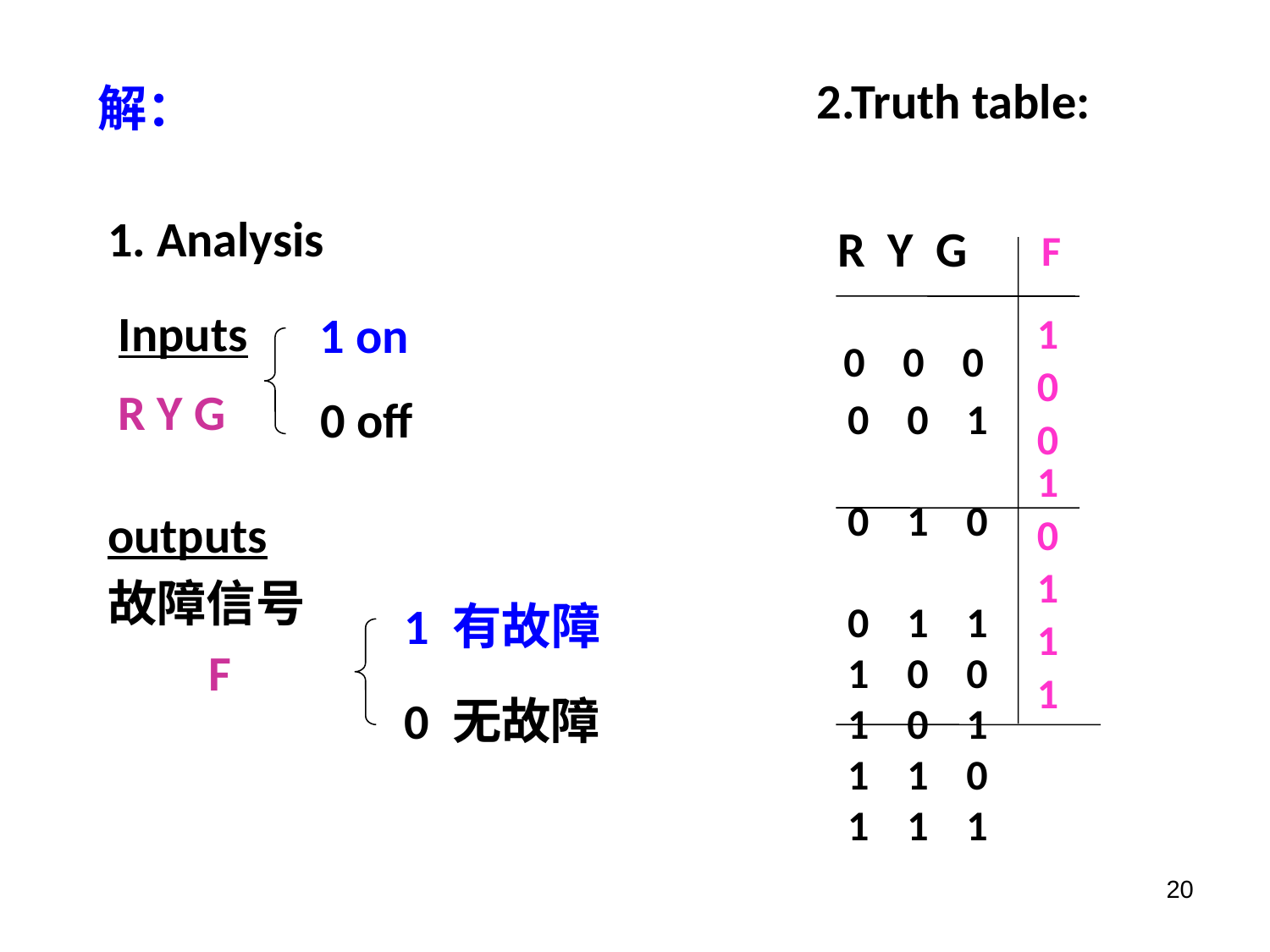

2.Truth table:
解：
1. Analysis
R  Y  G

 0    0    0
 0    0    1
 0    1    0
 0    1    1
 1    0    0
 1    0    1
 1    1    0
 1    1    1
F

Inputs

R Y G
1 on
1

0
0 off
0
1
outputs
故障信号
F
0
1
1 有故障
1

1
0 无故障
20